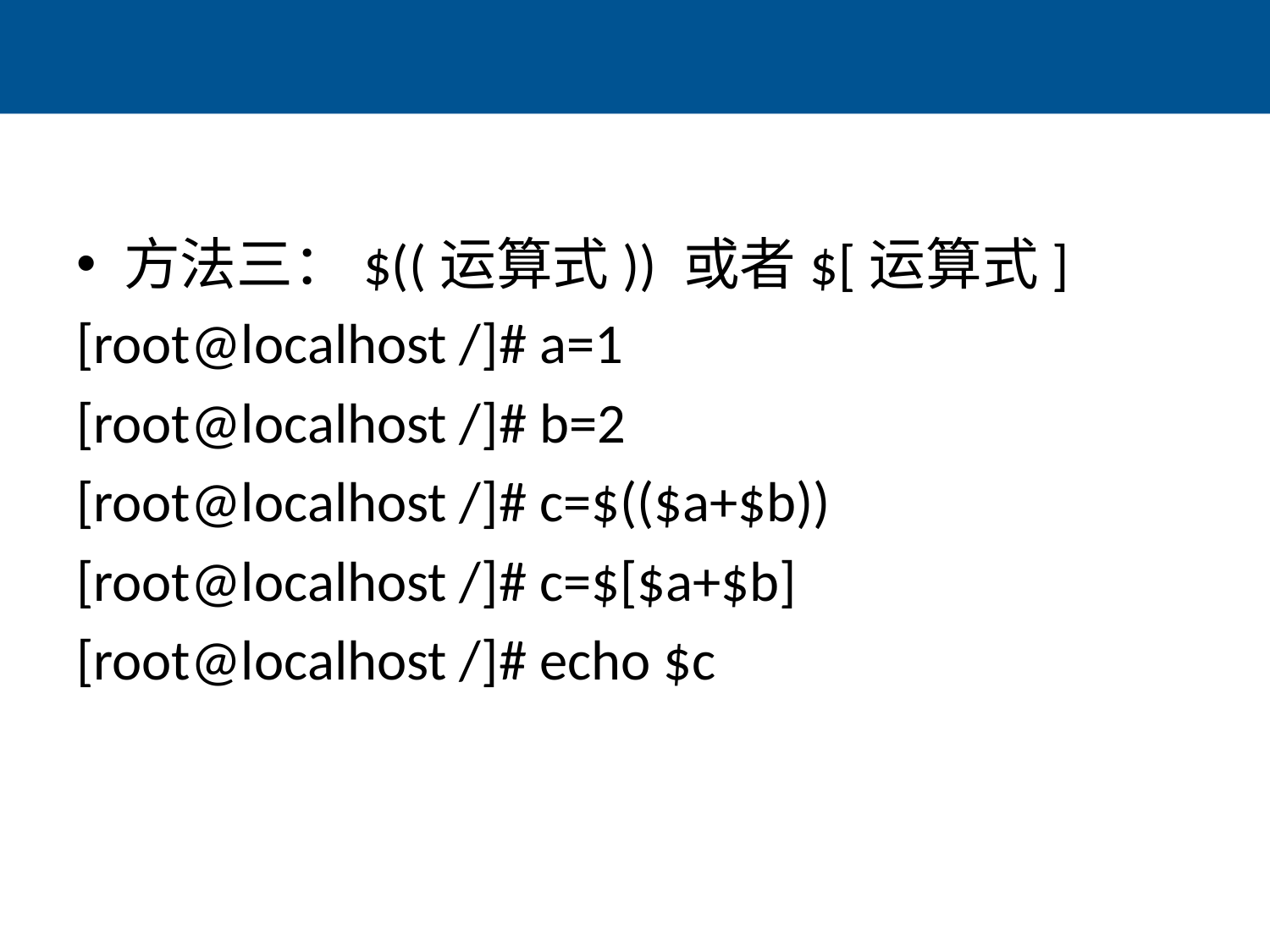

#
方法三：$((运算式)) 或者$[运算式]
[root@localhost /]# a=1
[root@localhost /]# b=2
[root@localhost /]# c=$(($a+$b))
[root@localhost /]# c=$[$a+$b]
[root@localhost /]# echo $c